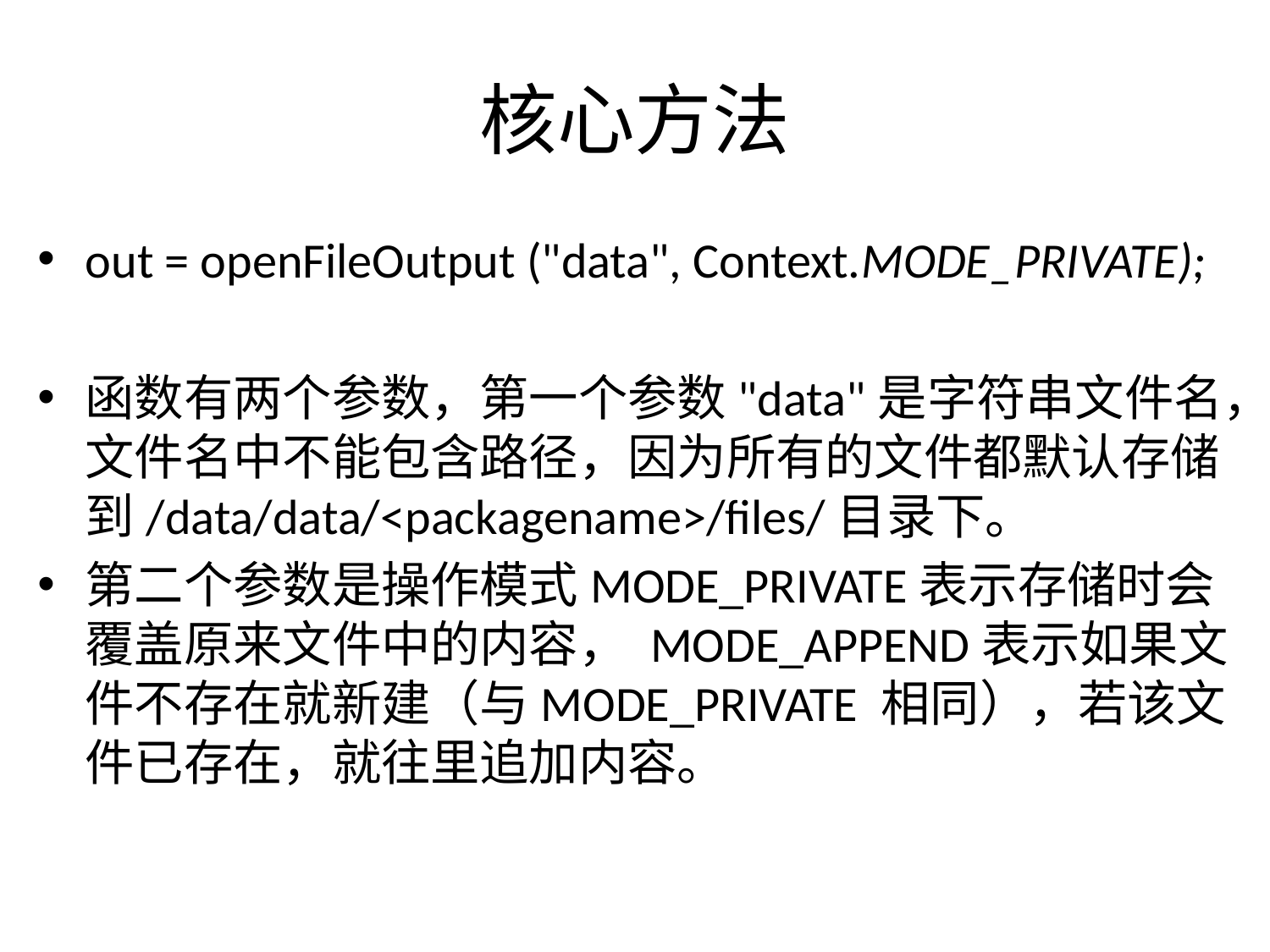

# 核心方法
out = openFileOutput ("data", Context.MODE_PRIVATE);

函数有两个参数，第一个参数"data"是字符串文件名，文件名中不能包含路径，因为所有的文件都默认存储到/data/data/<packagename>/files/目录下。
第二个参数是操作模式MODE_PRIVATE表示存储时会覆盖原来文件中的内容， MODE_APPEND表示如果文件不存在就新建（与MODE_PRIVATE 相同），若该文件已存在，就往里追加内容。